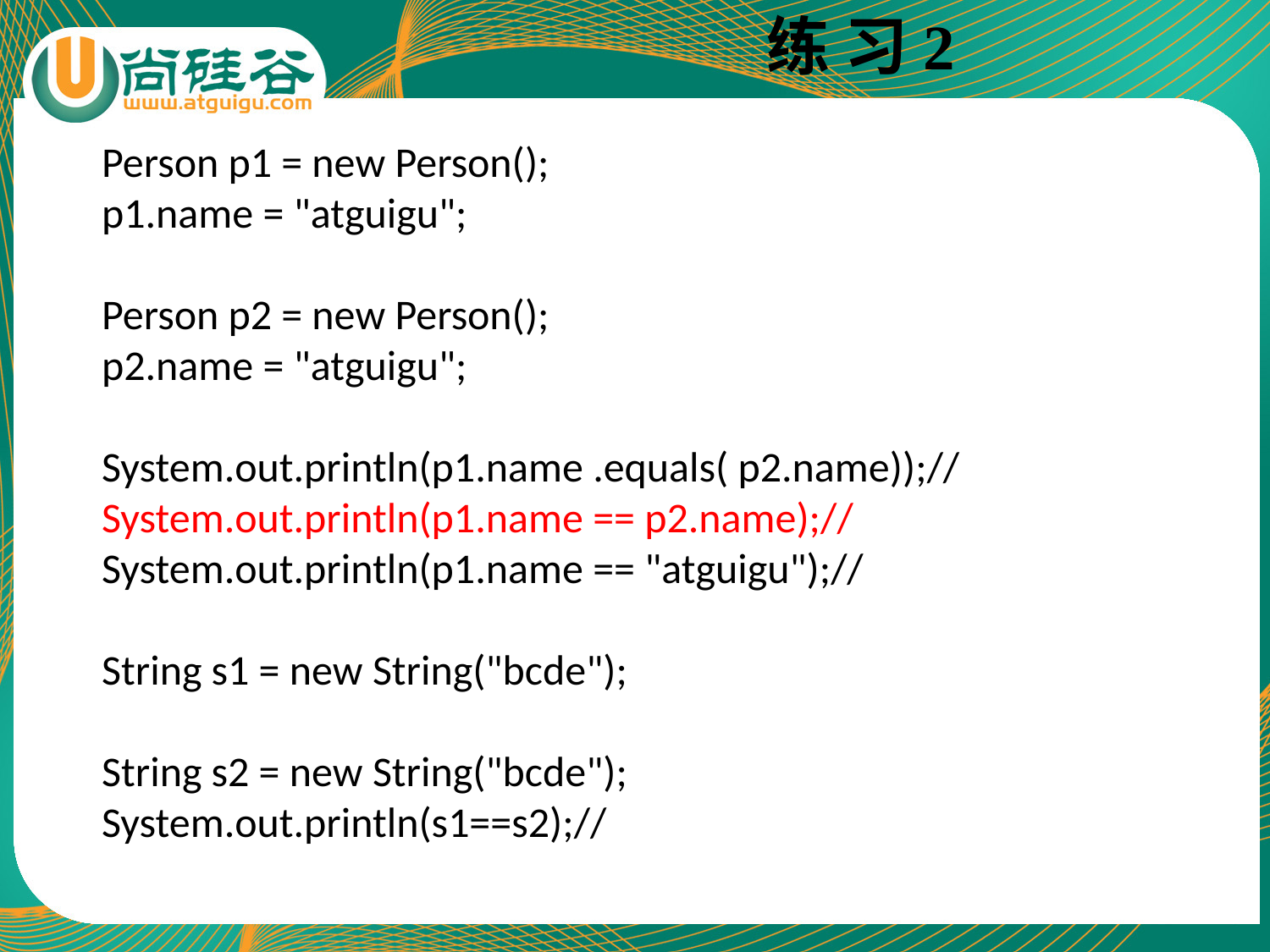

练 习2
Person p1 = new Person();
p1.name = "atguigu";

Person p2 = new Person();
p2.name = "atguigu";

System.out.println(p1.name .equals( p2.name));//
System.out.println(p1.name == p2.name);//
System.out.println(p1.name == "atguigu");//

String s1 = new String("bcde");

String s2 = new String("bcde");
System.out.println(s1==s2);//